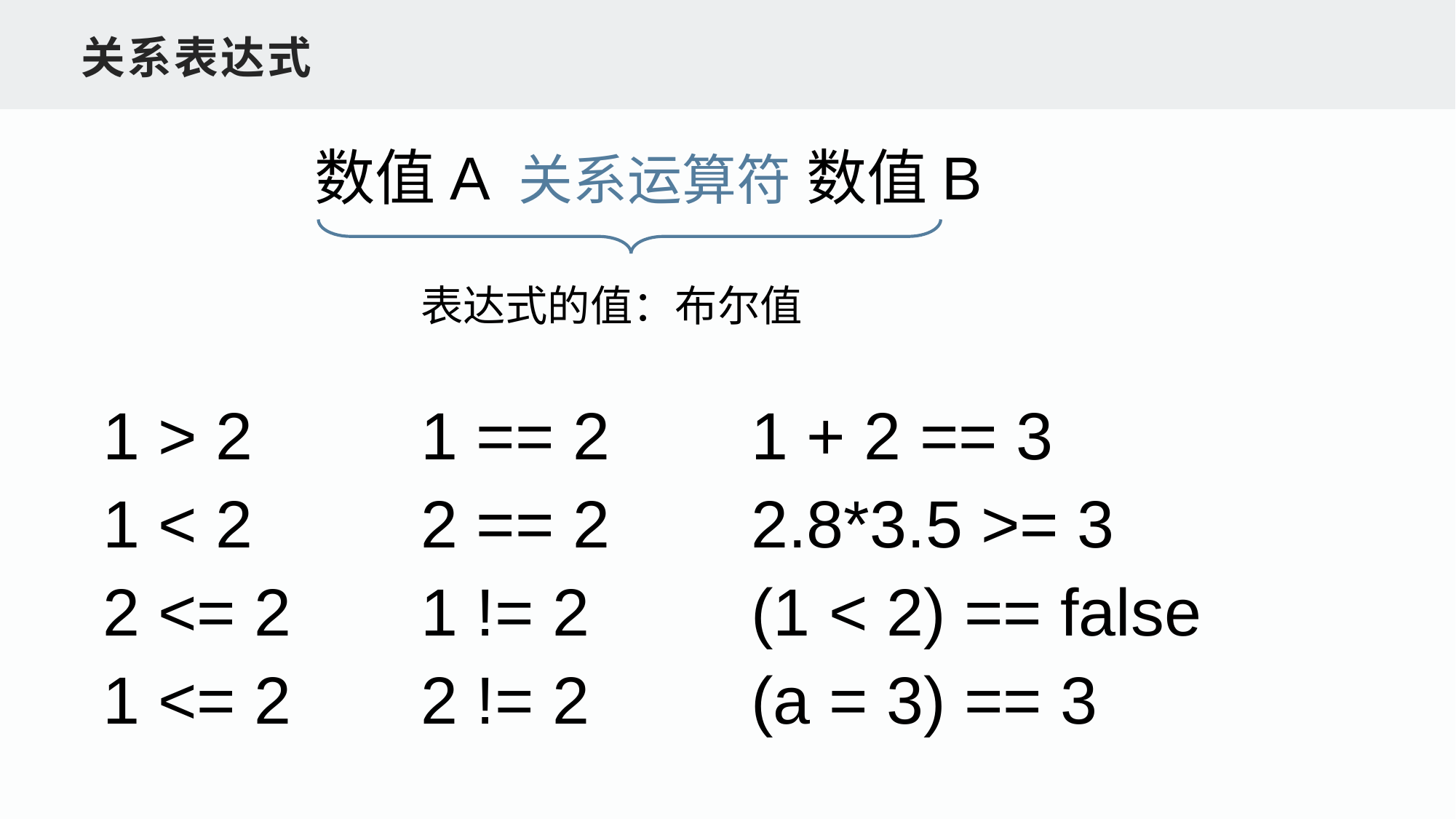

关系表达式
数值A 关系运算符 数值B
表达式的值：布尔值
1 > 2
1 < 2
2 <= 2
1 <= 2
1 == 2
2 == 2
1 != 2
2 != 2
1 + 2 == 3
2.8*3.5 >= 3
(1 < 2) == false
(a = 3) == 3